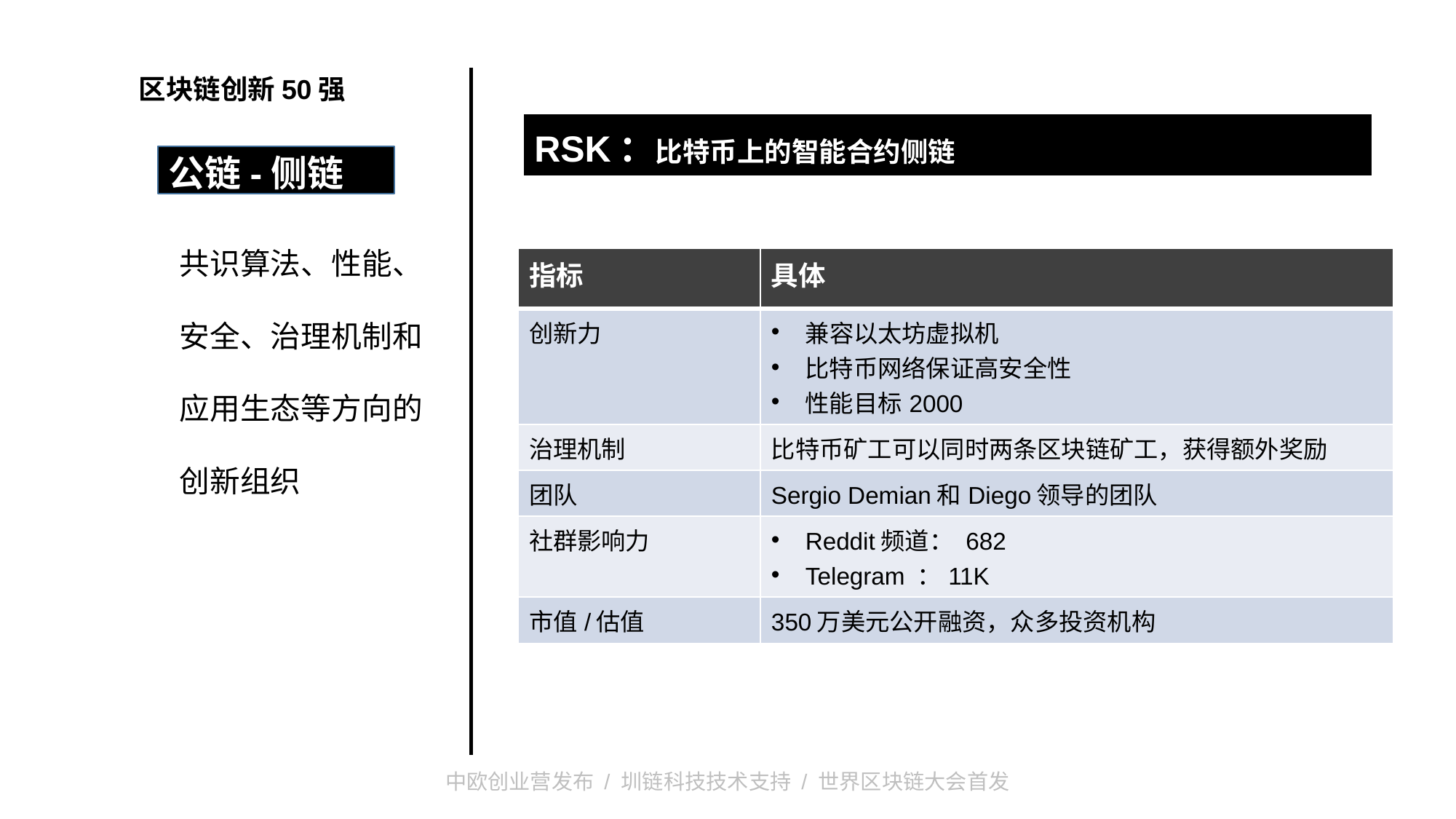

区块链创新50强
| RSK：比特币上的智能合约侧链 |
| --- |
|  |
公链-侧链
共识算法、性能、
安全、治理机制和
应用生态等方向的
创新组织
| 指标 | 具体 |
| --- | --- |
| 创新力 | 兼容以太坊虚拟机 比特币网络保证高安全性 性能目标2000 |
| 治理机制 | 比特币矿工可以同时两条区块链矿工，获得额外奖励 |
| 团队 | Sergio Demian和Diego领导的团队 |
| 社群影响力 | Reddit频道： 682 Telegram ：11K |
| 市值/估值 | 350万美元公开融资，众多投资机构 |
19
中欧创业营发布 / 圳链科技技术支持 / 世界区块链大会首发